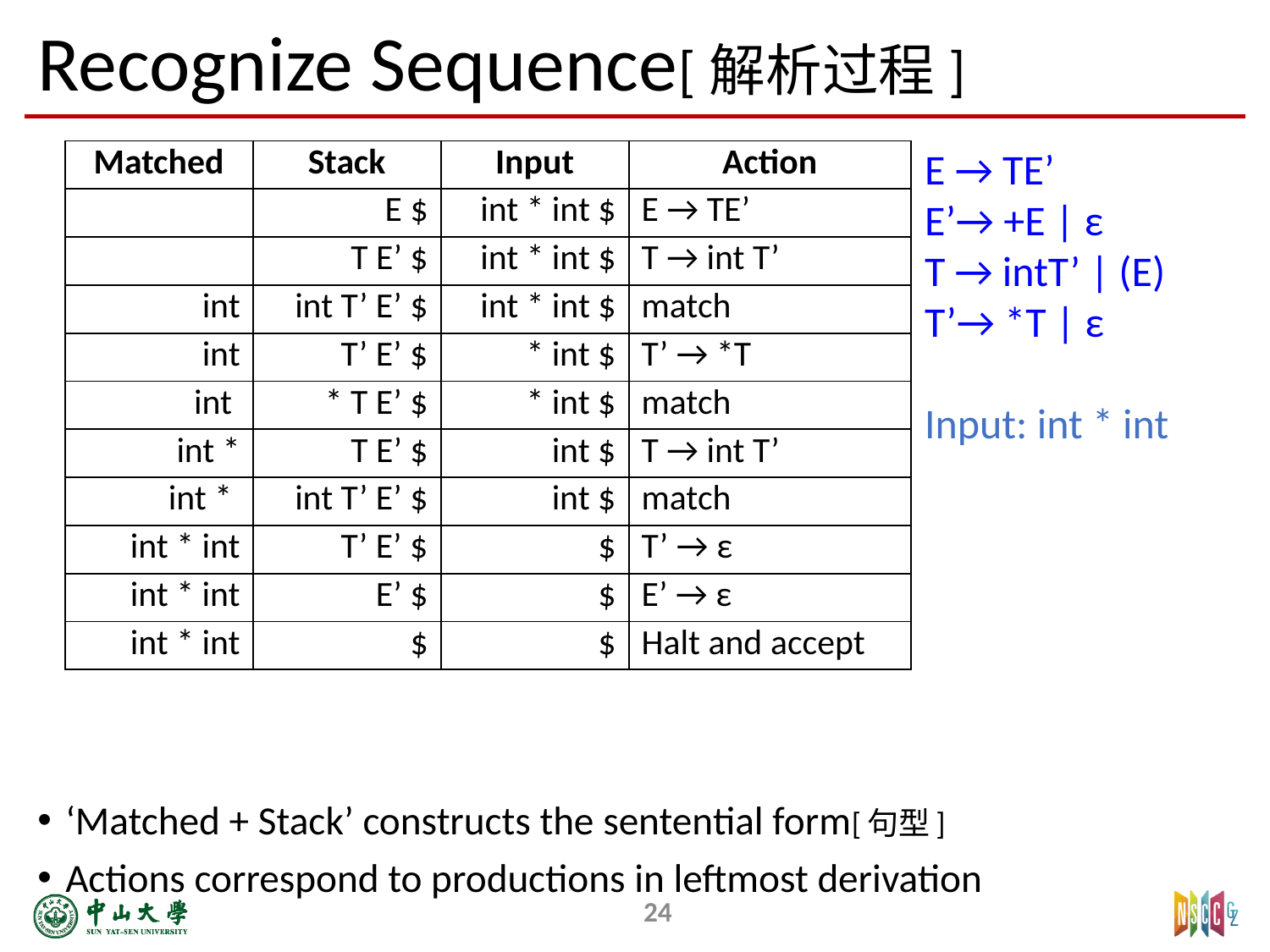

# Recognize Sequence[解析过程]

‘Matched + Stack’ constructs the sentential form[句型]
Actions correspond to productions in leftmost derivation
E → TE’
E’→ +E | ε
T → intT’ | (E)
T’→ *T | ε

Input: int * int
| Matched | Stack | Input | Action |
| --- | --- | --- | --- |
|  | E $ | int \* int $ | E → TE’ |
|  | T E’ $ | int \* int $ | T → int T’ |
| int | int T’ E’ $ | int \* int $ | match |
| int | T’ E’ $ | \* int $ | T’ → \*T |
| int | \* T E’ $ | \* int $ | match |
| int \* | T E’ $ | int $ | T → int T’ |
| int \* | int T’ E’ $ | int $ | match |
| int \* int | T’ E’ $ | $ | T’ → ε |
| int \* int | E’ $ | $ | E’ → ε |
| int \* int | $ | $ | Halt and accept |
24